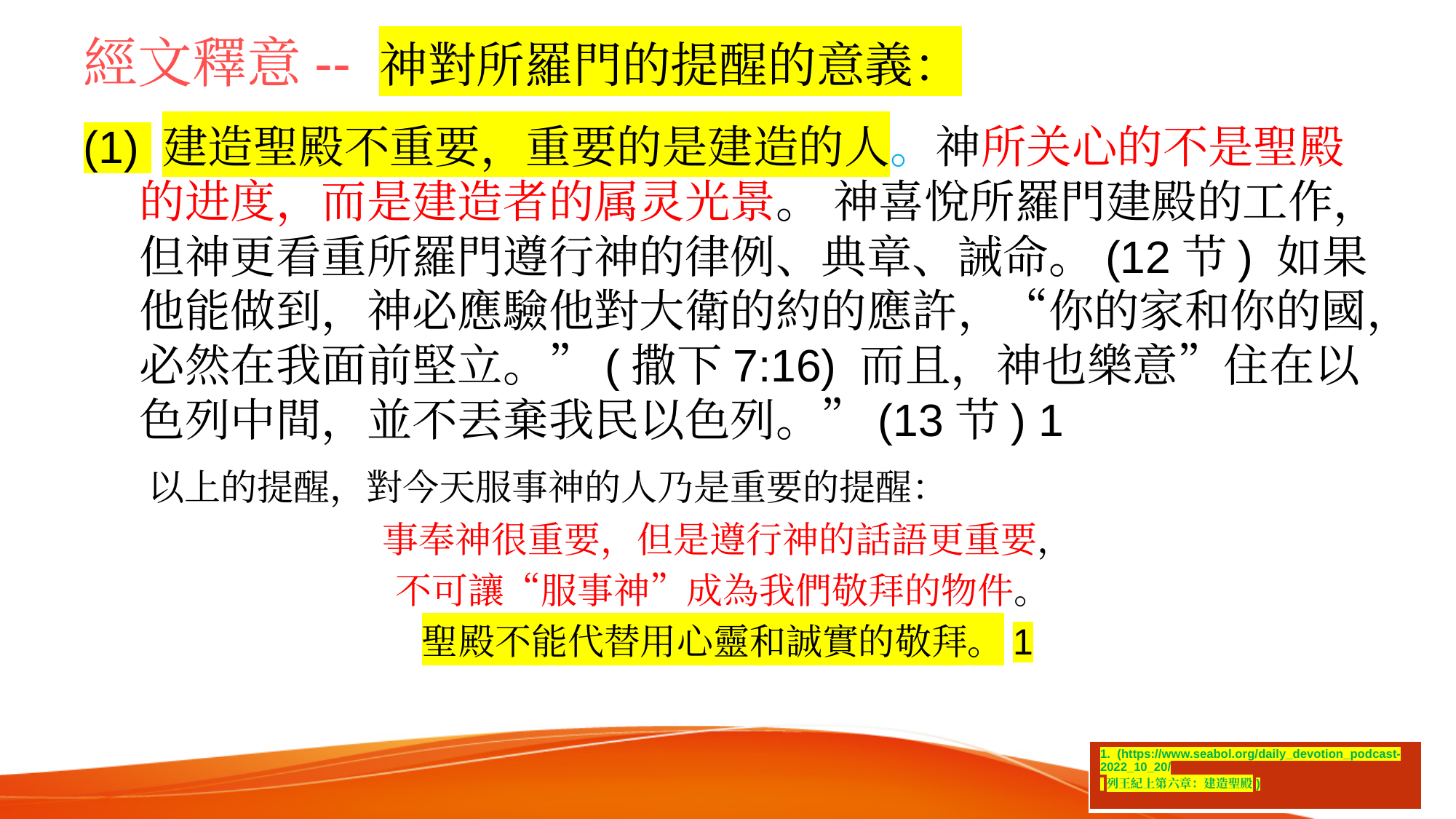

# 經文釋意-- 神對所羅門的提醒的意義：
(1) 建造聖殿不重要，重要的是建造的人。神所关心的不是聖殿的进度，而是建造者的属灵光景。 神喜悅所羅門建殿的工作，但神更看重所羅門遵行神的律例、典章、誡命。(12节) 如果他能做到，神必應驗他對大衛的約的應許，“你的家和你的國，必然在我面前堅立。”(撒下7:16) 而且，神也樂意”住在以色列中間，並不丟棄我民以色列。”(13节) 1
     以上的提醒，對今天服事神的人乃是重要的提醒：
事奉神很重要，但是遵行神的話語更重要，
不可讓“服事神”成為我們敬拜的物件。
聖殿不能代替用心靈和誠實的敬拜。1

| 1. (https://www.seabol.org/daily\_devotion\_podcast-2022\_10\_20/ 列王紀上第六章：建造聖殿) |
| --- |